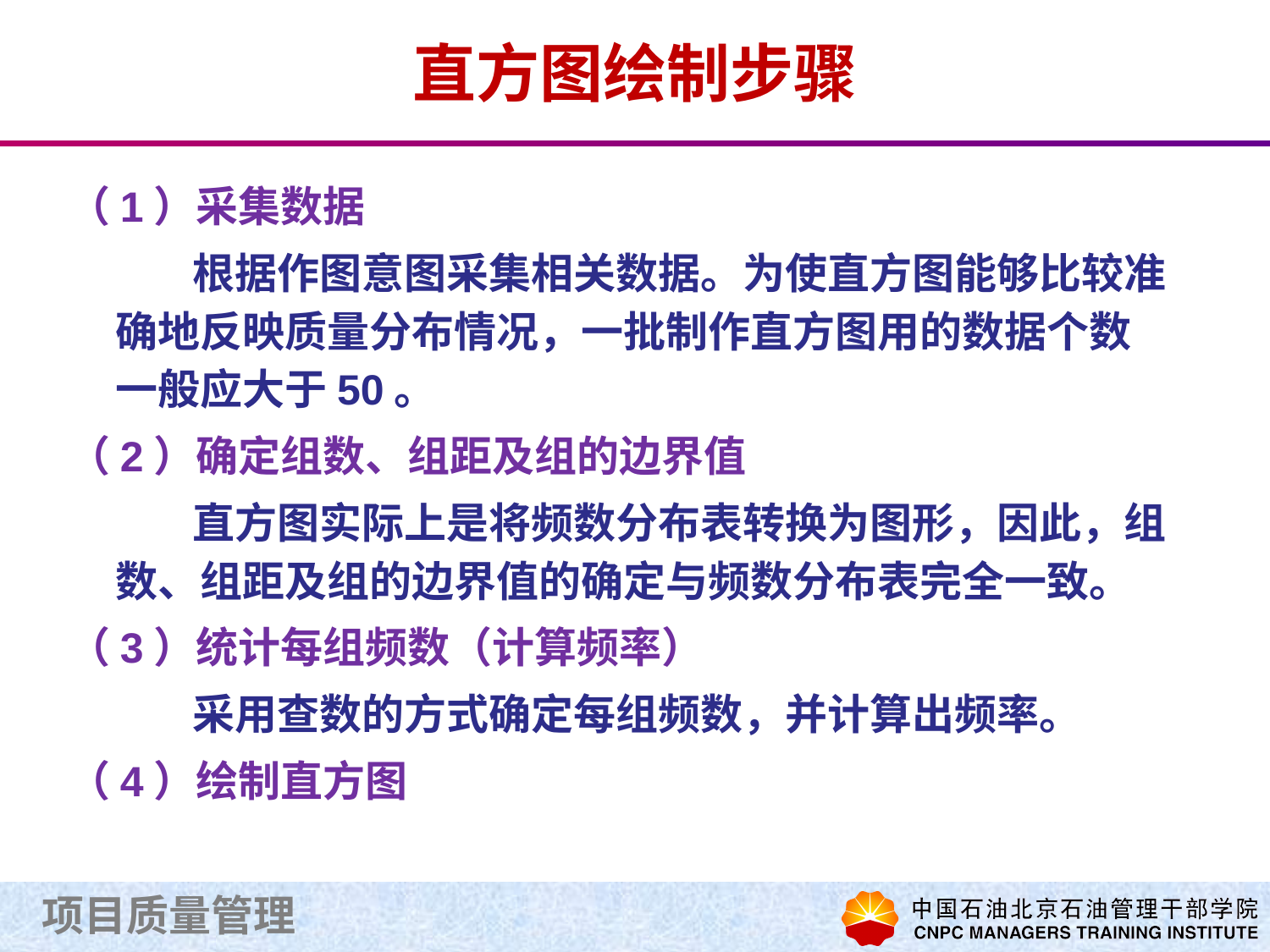

# 直方图绘制步骤
（1）采集数据
根据作图意图采集相关数据。为使直方图能够比较准确地反映质量分布情况，一批制作直方图用的数据个数一般应大于50。
（2）确定组数、组距及组的边界值
直方图实际上是将频数分布表转换为图形，因此，组数、组距及组的边界值的确定与频数分布表完全一致。
（3）统计每组频数（计算频率）
采用查数的方式确定每组频数，并计算出频率。
（4）绘制直方图